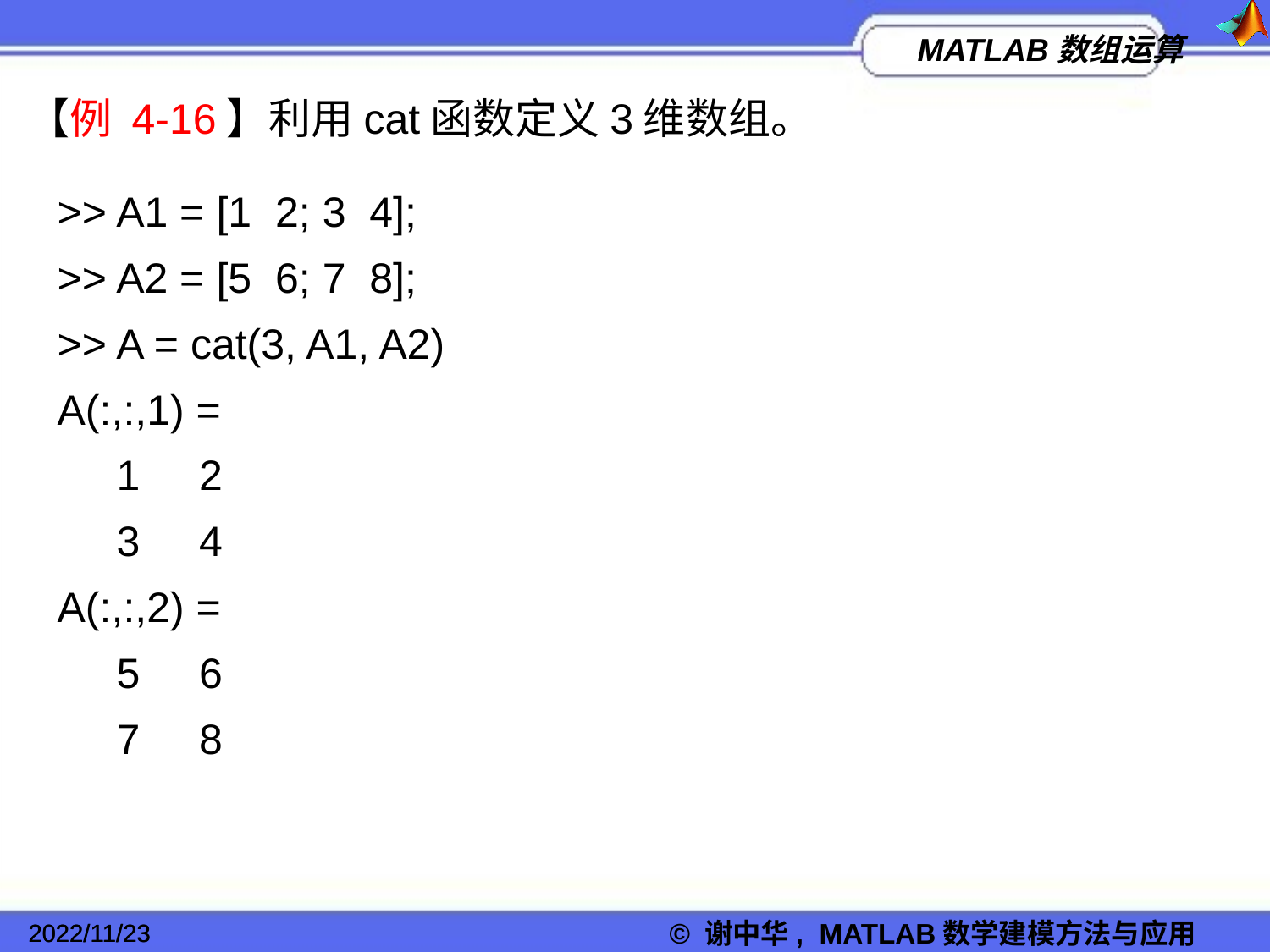

【例 4-16】利用cat函数定义3维数组。
>> A1 = [1  2; 3  4];
>> A2 = [5  6; 7  8];
>> A = cat(3, A1, A2)
A(:,:,1) =
     1     2
     3     4
A(:,:,2) =
     5     6
     7     8
2022/11/23
© 谢中华,  MATLAB数学建模方法与应用